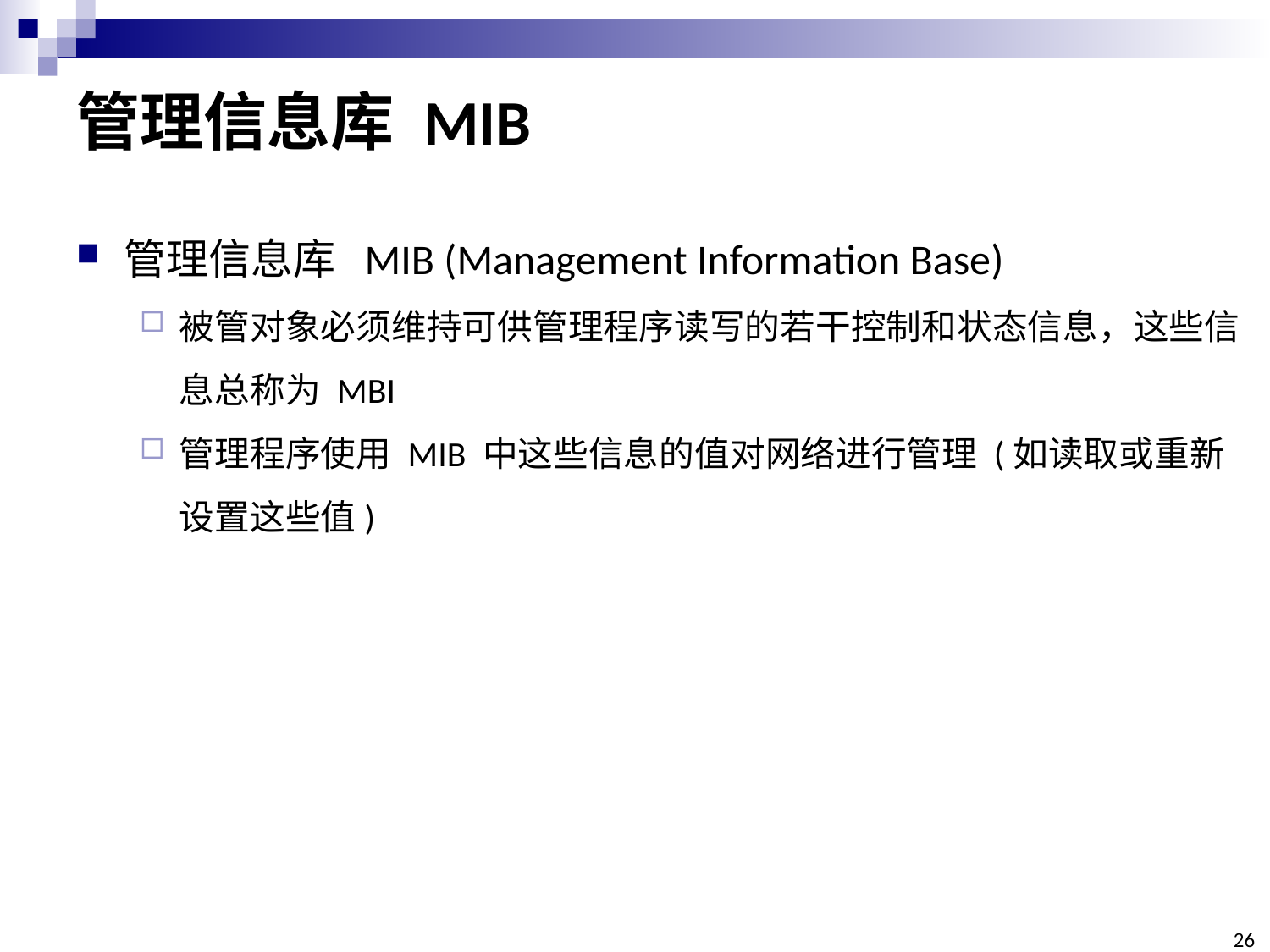

# 管理信息库 MIB
管理信息库  MIB (Management Information Base)
被管对象必须维持可供管理程序读写的若干控制和状态信息，这些信息总称为 MBI
管理程序使用 MIB 中这些信息的值对网络进行管理 (如读取或重新设置这些值)

26